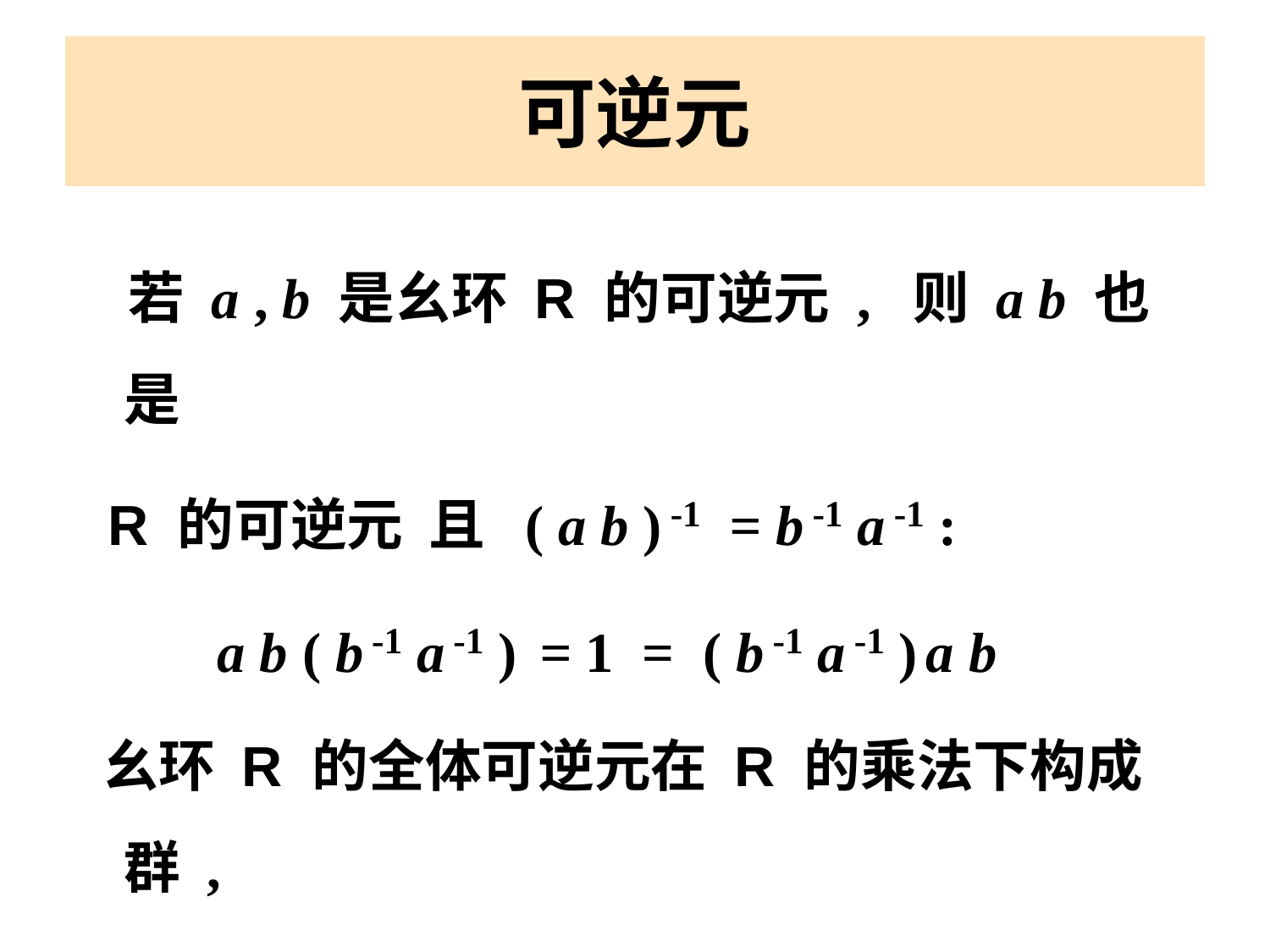

# 可逆元
   若 a , b 是幺环 R 的可逆元 ,  则 a b 也是
  R 的可逆元  且  ( a b ) -1  = b -1 a -1 :
         a b ( b -1 a -1 )  = 1  =  ( b -1 a -1 ) a b
 幺环 R 的全体可逆元在 R 的乘法下构成群 ,
 记为  R* .